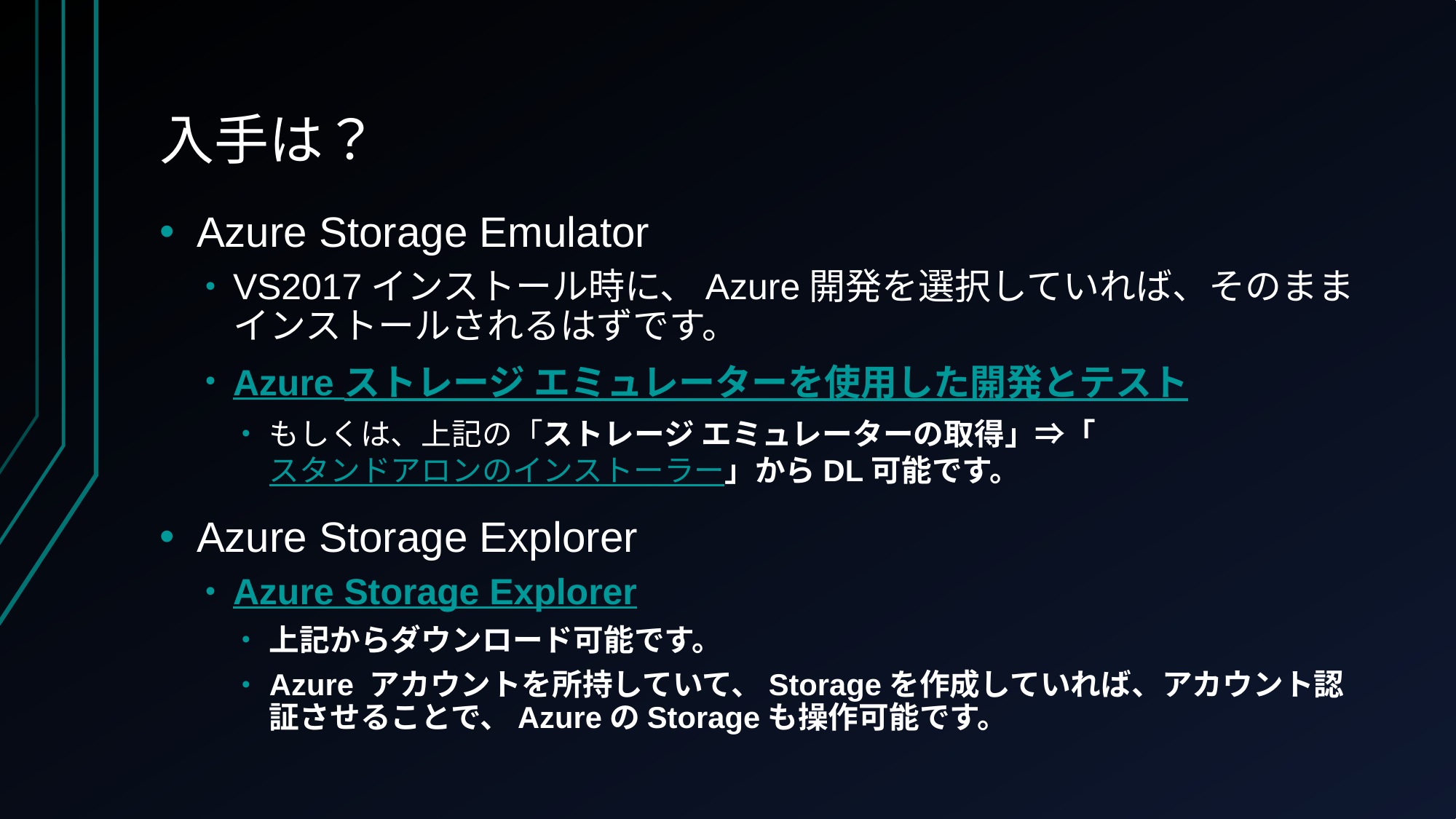

# 入手は？
Azure Storage Emulator
VS2017インストール時に、Azure開発を選択していれば、そのままインストールされるはずです。
Azure ストレージ エミュレーターを使用した開発とテスト
もしくは、上記の「ストレージ エミュレーターの取得」⇒「スタンドアロンのインストーラー」からDL可能です。
Azure Storage Explorer
Azure Storage Explorer
上記からダウンロード可能です。
Azure アカウントを所持していて、Storageを作成していれば、アカウント認証させることで、AzureのStorageも操作可能です。